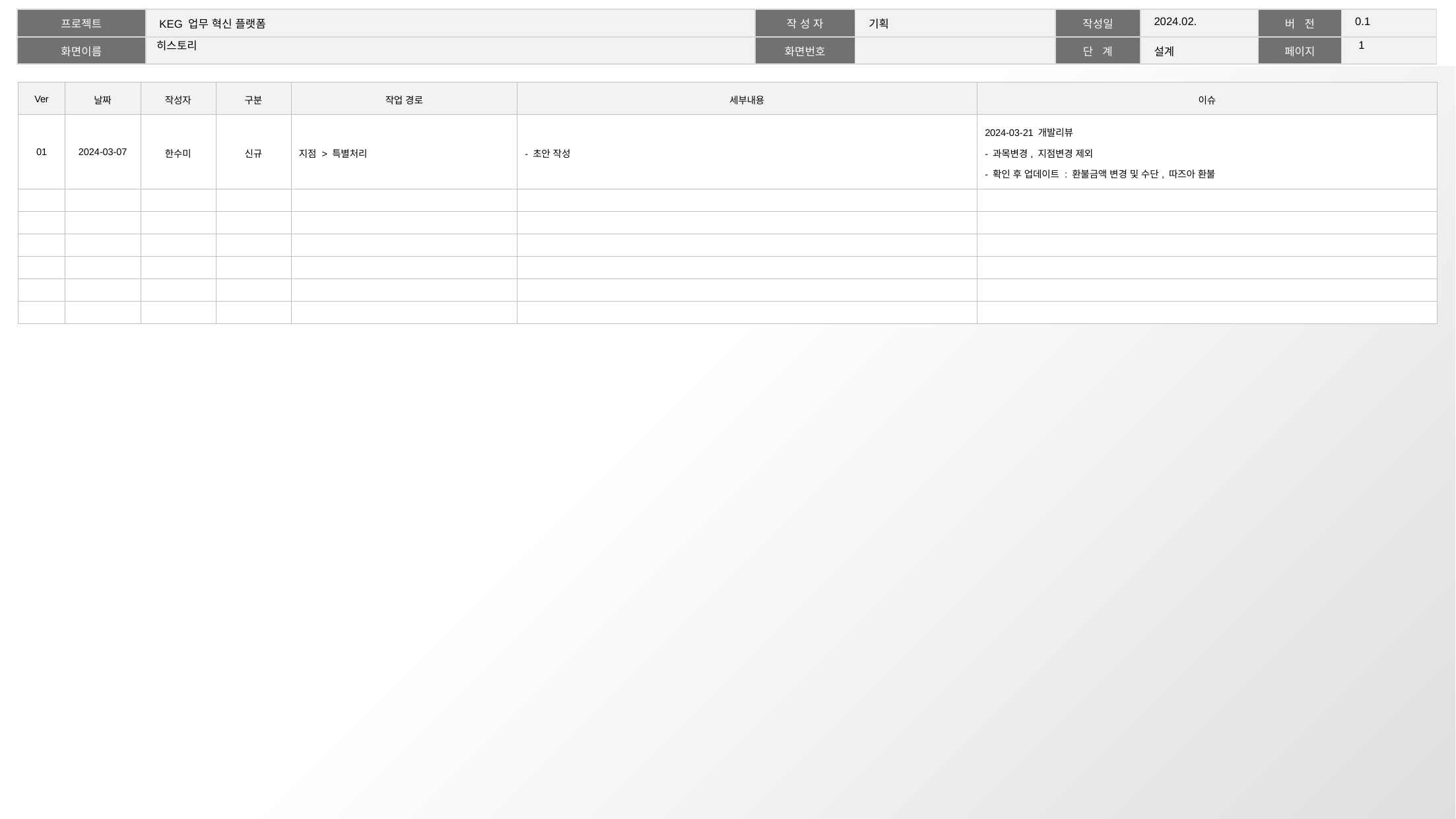

1

# 히스토리
| Ver | 날짜 | 작성자 | 구분 | 작업 경로 | 세부내용 | 이슈 |
| --- | --- | --- | --- | --- | --- | --- |
| 01 | 2024-03-07 | 한수미 | 신규 | 지점 > 특별처리 | - 초안 작성 | 2024-03-21 개발리뷰 - 과목변경, 지점변경 제외 - 확인 후 업데이트 : 환불금액 변경 및 수단, 따즈아 환불 |
|  |  |  |  |  |  |  |
|  |  |  |  |  |  |  |
|  |  |  |  |  |  |  |
|  |  |  |  |  |  |  |
|  |  |  |  |  |  |  |
|  |  |  |  |  |  |  |